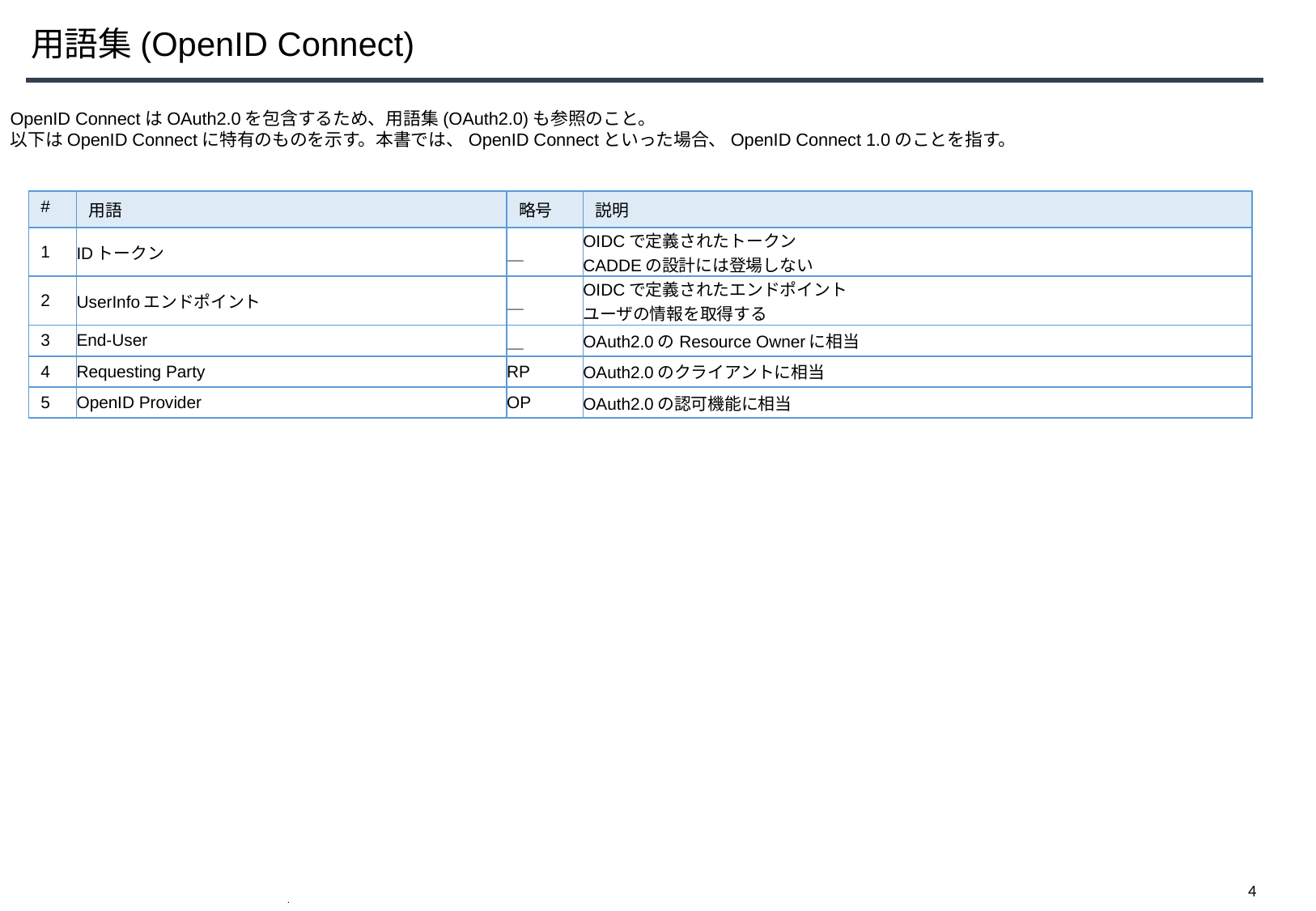

用語集(OpenID Connect)
OpenID ConnectはOAuth2.0を包含するため、用語集(OAuth2.0)も参照のこと。
以下はOpenID Connectに特有のものを示す。本書では、OpenID Connectといった場合、OpenID Connect 1.0のことを指す。
| # | 用語 | 略号 | 説明 |
| --- | --- | --- | --- |
| 1 | IDトークン | ＿ | OIDCで定義されたトークン CADDEの設計には登場しない |
| 2 | UserInfoエンドポイント | ＿ | OIDCで定義されたエンドポイント ユーザの情報を取得する |
| 3 | End-User | ＿ | OAuth2.0のResource Ownerに相当 |
| 4 | Requesting Party | RP | OAuth2.0のクライアントに相当 |
| 5 | OpenID Provider | OP | OAuth2.0の認可機能に相当 |